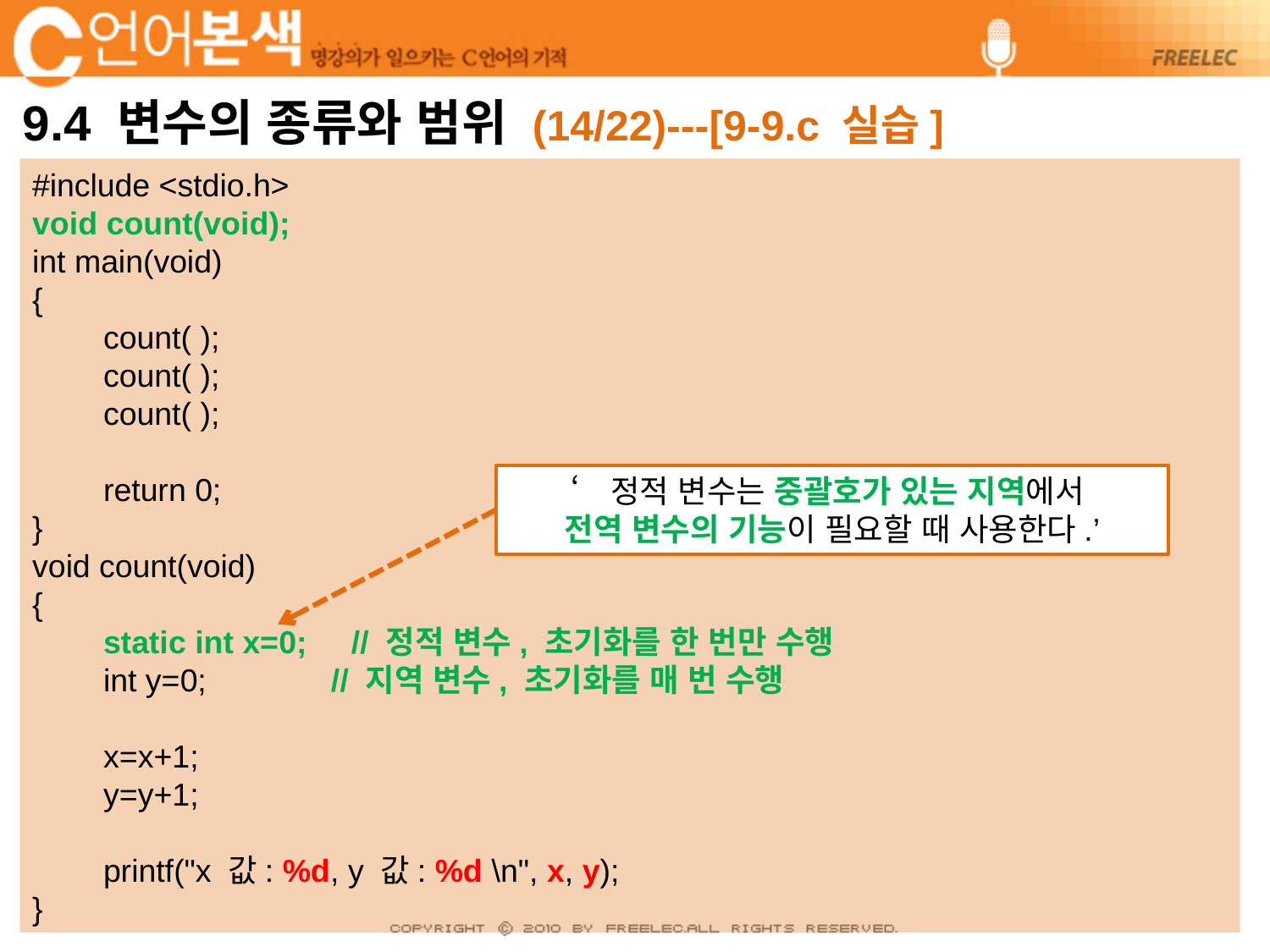

# 9.4 변수의 종류와 범위 (14/22)---[9-9.c 실습]
#include <stdio.h>
void count(void);
int main(void)
{
        count( );
        count( );
        count( );

        return 0;
}
void count(void)
{
        static int x=0;     // 정적 변수, 초기화를 한 번만 수행
        int y=0;              // 지역 변수, 초기화를 매 번 수행

        x=x+1;
        y=y+1;

        printf("x 값: %d, y 값: %d \n", x, y);
}
‘정적 변수는 중괄호가 있는 지역에서
전역 변수의 기능이 필요할 때 사용한다.’